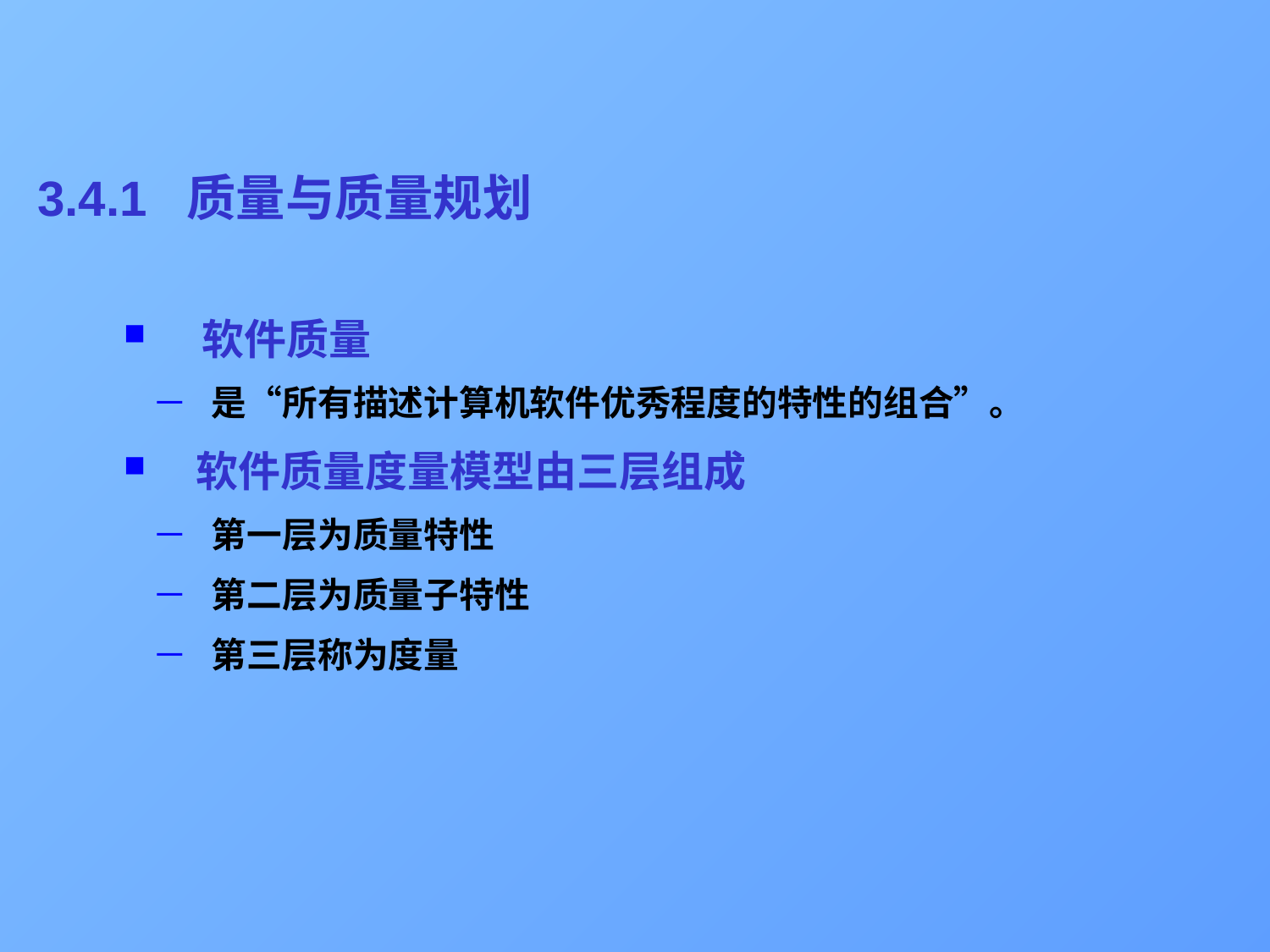

# 3.4.1  质量与质量规划
    软件质量
  是“所有描述计算机软件优秀程度的特性的组合”。
　软件质量度量模型由三层组成
  第一层为质量特性
  第二层为质量子特性
  第三层称为度量